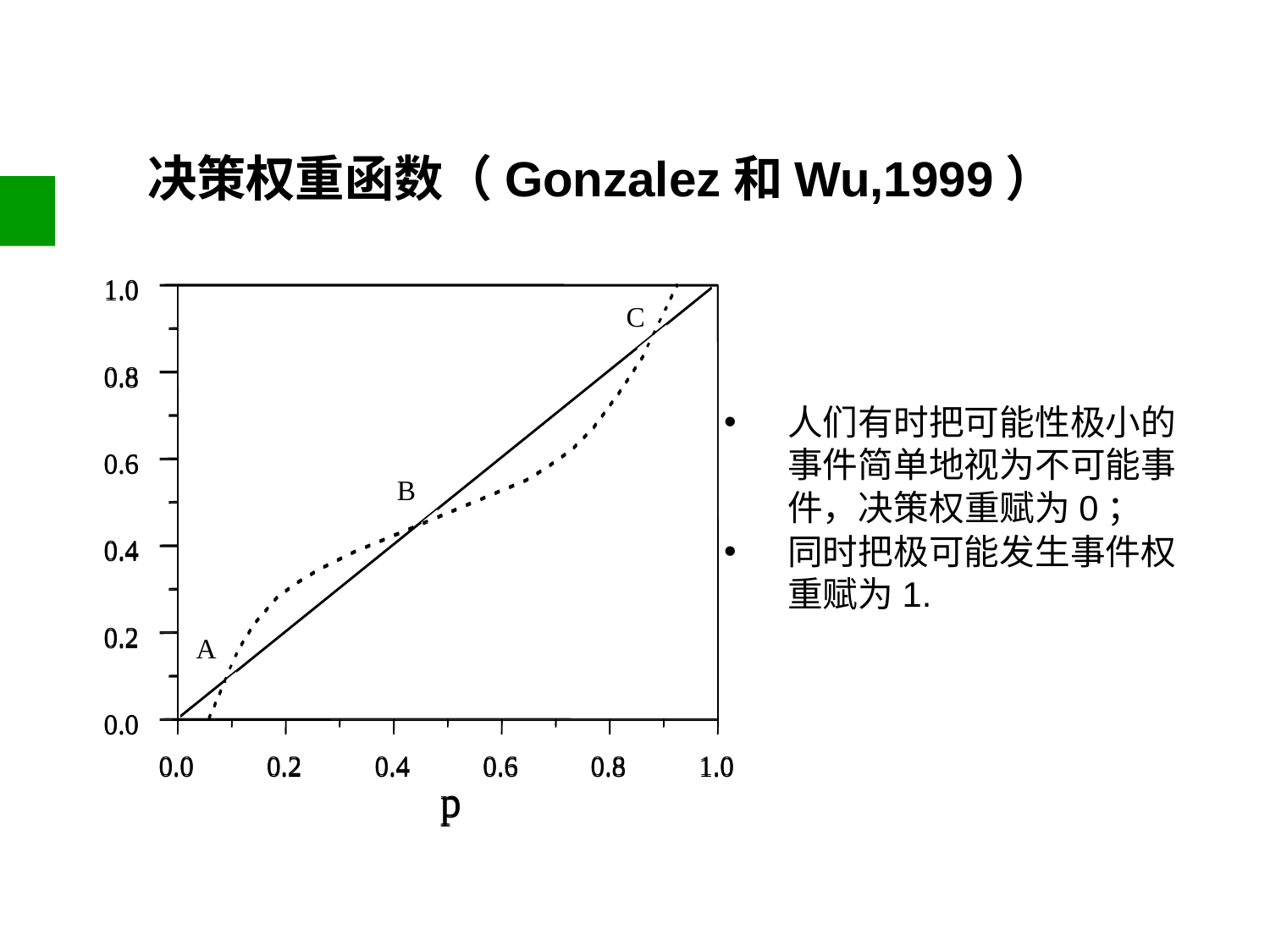

# 决策权重函数（Gonzalez和Wu,1999）

1.0

0.8

0.6

B

0.4

0.2

A

0.0

0.0

0.2

0.4

0.6

0.8

1.0

p

1.0

0.8

0.6

B

0.4

0.2

A

0.0

0.0

0.2

0.4

0.6

0.8

1.0

p

C

C

人们有时把可能性极小的事件简单地视为不可能事件，决策权重赋为0；
同时把极可能发生事件权重赋为1.
39